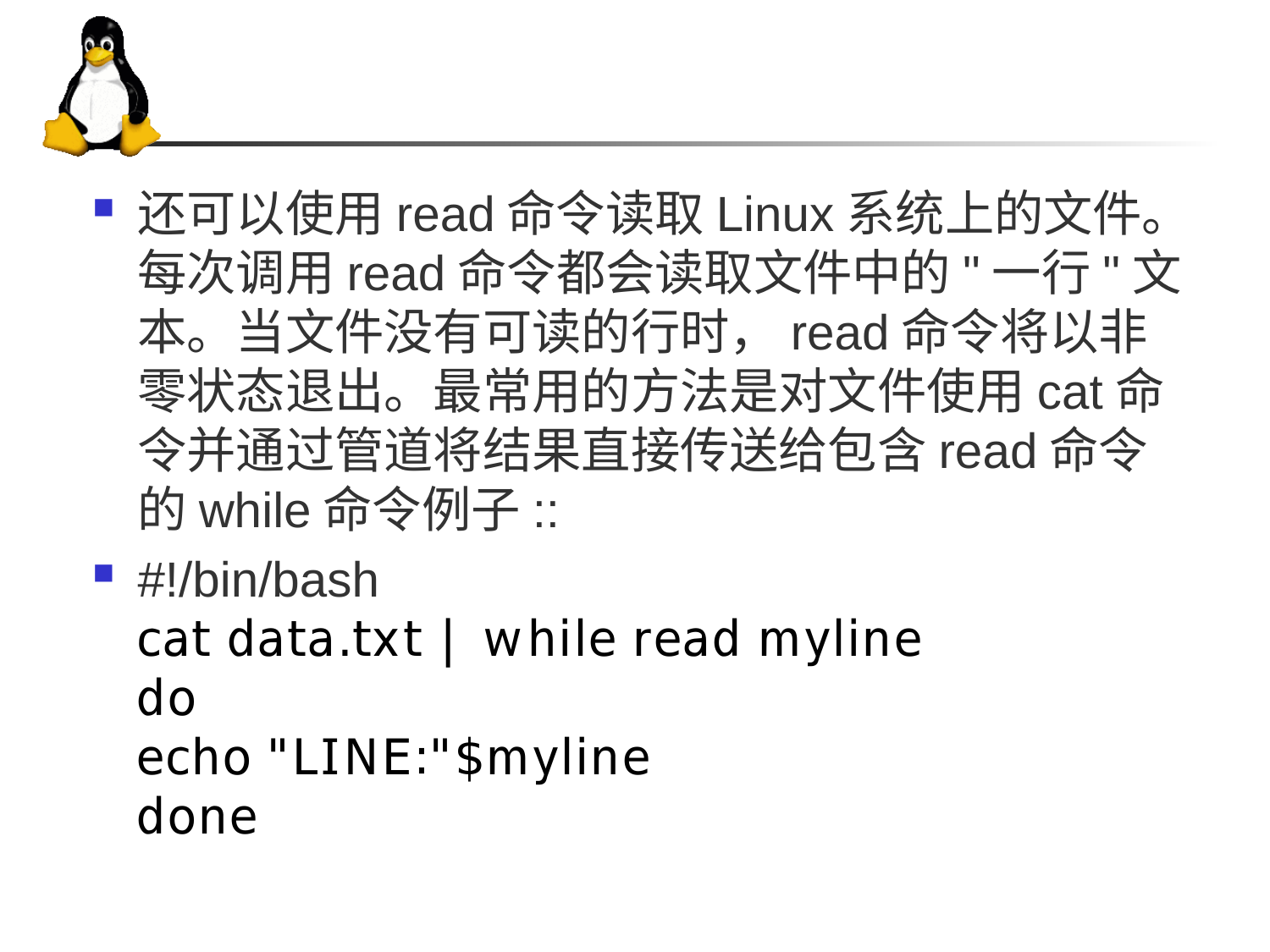

#
还可以使用read命令读取Linux系统上的文件。每次调用read命令都会读取文件中的"一行"文本。当文件没有可读的行时，read命令将以非零状态退出。最常用的方法是对文件使用cat命令并通过管道将结果直接传送给包含read命令的while命令例子::
#!/bin/bash
cat data.txt | while read myline
do
echo "LINE:"$myline
done